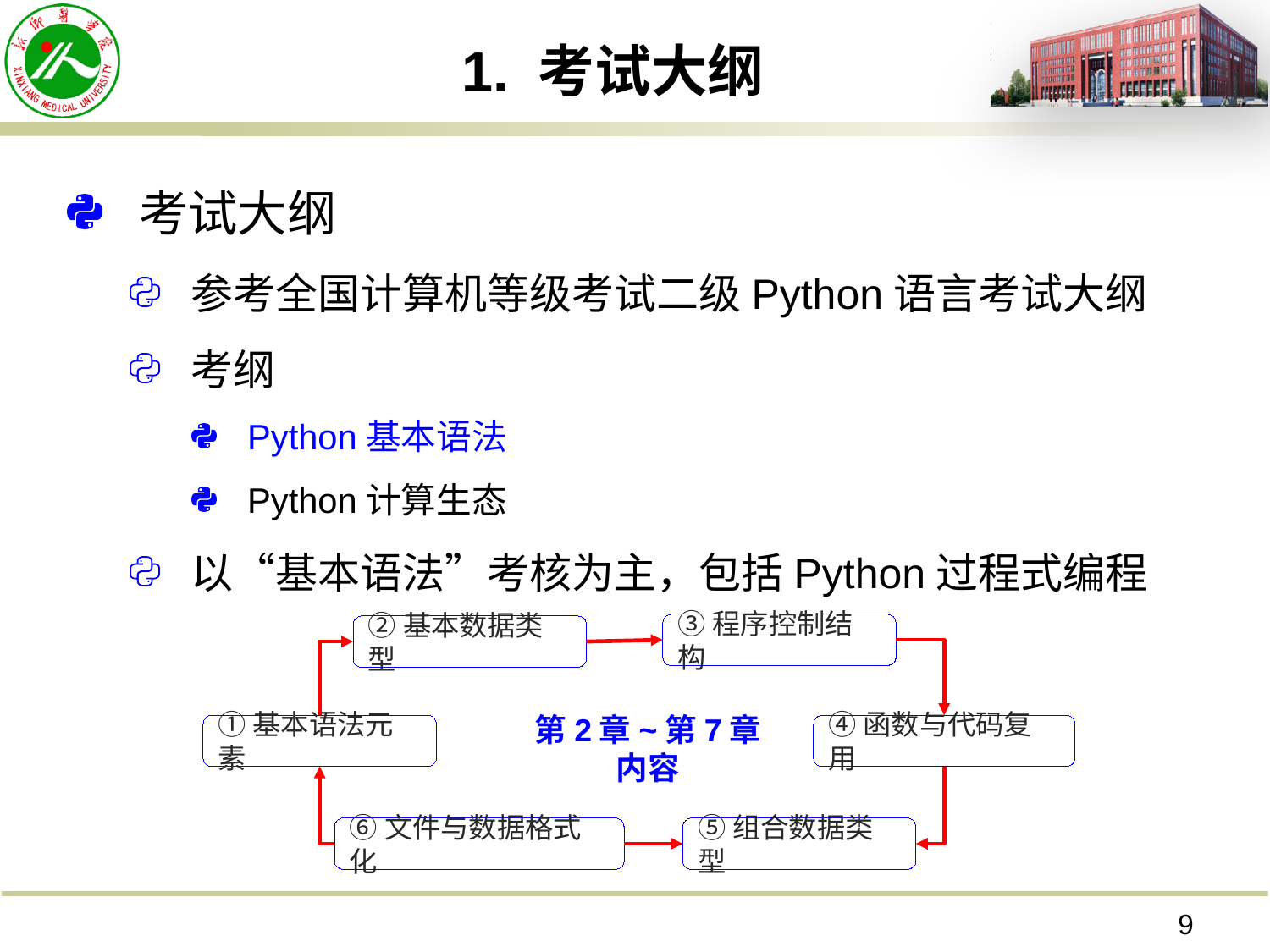

# 1. 考试大纲
考试大纲
参考全国计算机等级考试二级Python语言考试大纲
考纲
Python基本语法
Python计算生态
以“基本语法”考核为主，包括Python过程式编程
③程序控制结构
②基本数据类型
第2章~第7章
内容
④函数与代码复用
①基本语法元素
⑥文件与数据格式化
⑤组合数据类型
9